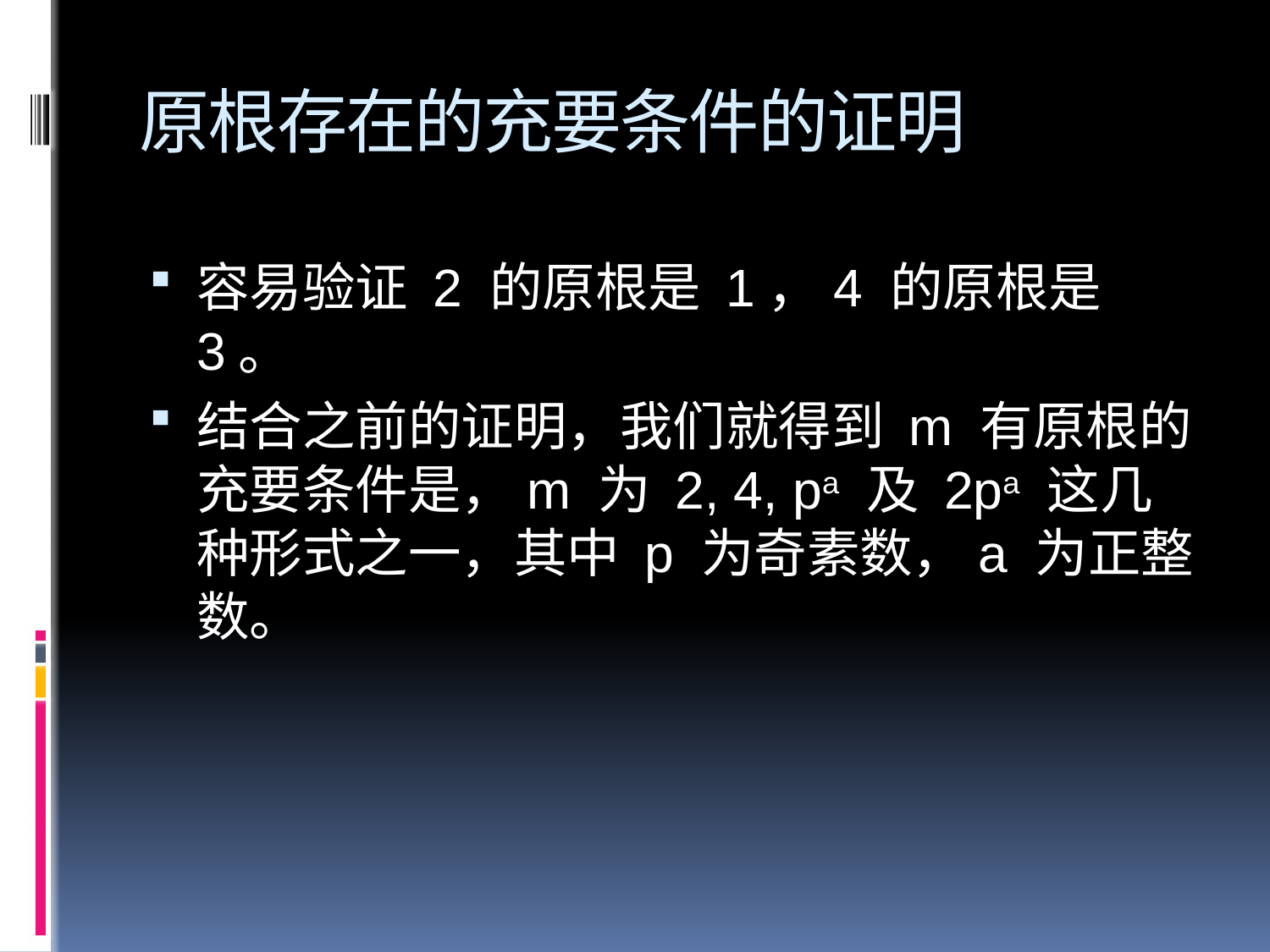

# 原根存在的充要条件的证明
容易验证 2 的原根是 1，4 的原根是 3。
结合之前的证明，我们就得到 m 有原根的充要条件是，m 为 2, 4, pa 及 2pa 这几种形式之一，其中 p 为奇素数，a 为正整数。